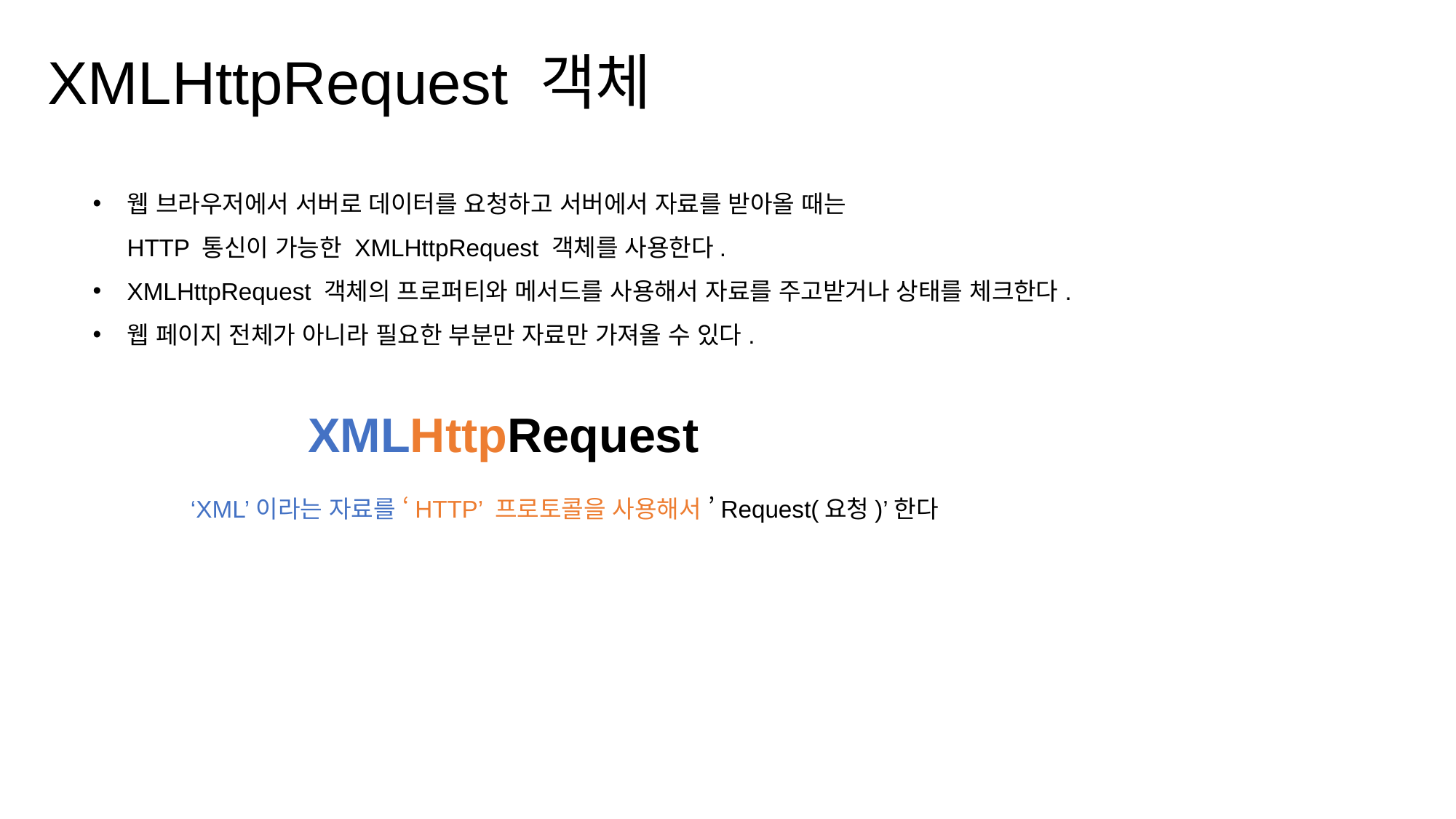

XMLHttpRequest 객체
웹 브라우저에서 서버로 데이터를 요청하고 서버에서 자료를 받아올 때는
HTTP 통신이 가능한 XMLHttpRequest 객체를 사용한다.
XMLHttpRequest 객체의 프로퍼티와 메서드를 사용해서 자료를 주고받거나 상태를 체크한다.
웹 페이지 전체가 아니라 필요한 부분만 자료만 가져올 수 있다.
XMLHttpRequest
‘XML’이라는 자료를 ‘HTTP’ 프로토콜을 사용해서 ’Request(요청)’한다